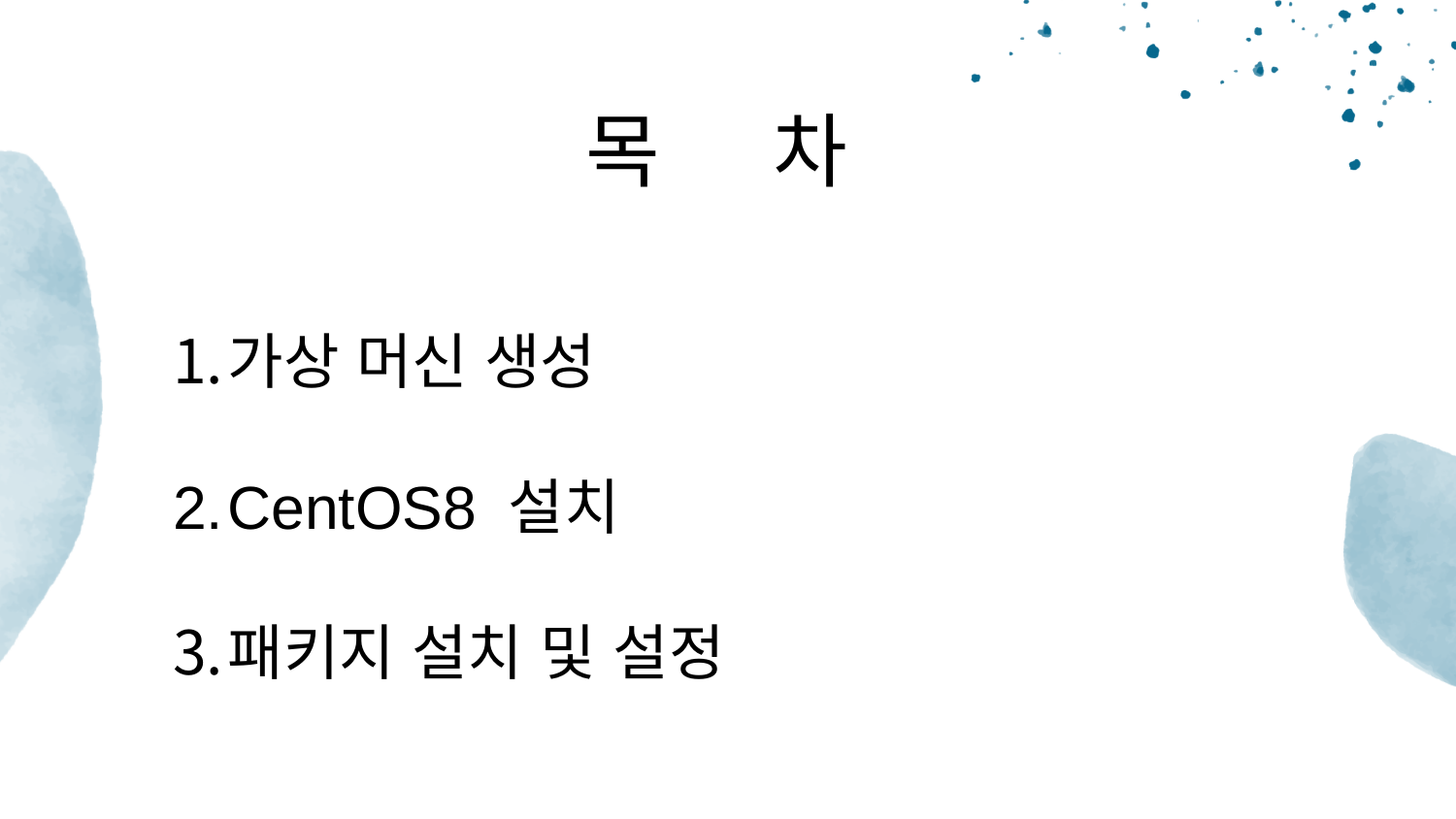

# 목     차
가상 머신 생성

CentOS8 설치

패키지 설치 및 설정